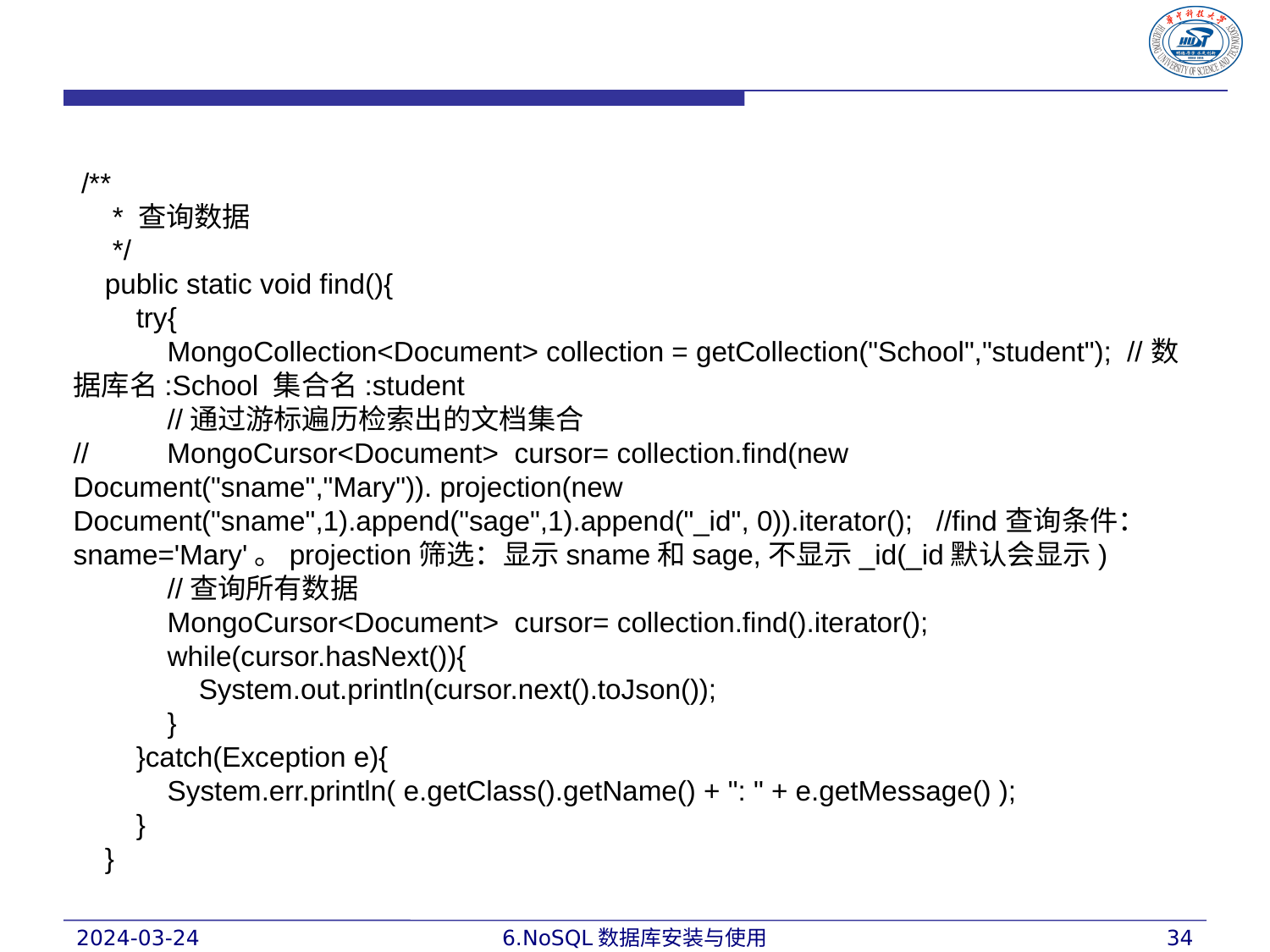

/**
     * 查询数据
     */
    public static void find(){
        try{
            MongoCollection<Document> collection = getCollection("School","student");  //数据库名:School 集合名:student
            //通过游标遍历检索出的文档集合
//          MongoCursor<Document>  cursor= collection.find(new Document("sname","Mary")). projection(new Document("sname",1).append("sage",1).append("_id", 0)).iterator();   //find查询条件：sname='Mary'。projection筛选：显示sname和sage,不显示_id(_id默认会显示)
            //查询所有数据
            MongoCursor<Document>  cursor= collection.find().iterator();
            while(cursor.hasNext()){
                System.out.println(cursor.next().toJson());
            }
        }catch(Exception e){
            System.err.println( e.getClass().getName() + ": " + e.getMessage() );
        }
    }
2024-03-24
6.NoSQL数据库安装与使用
34